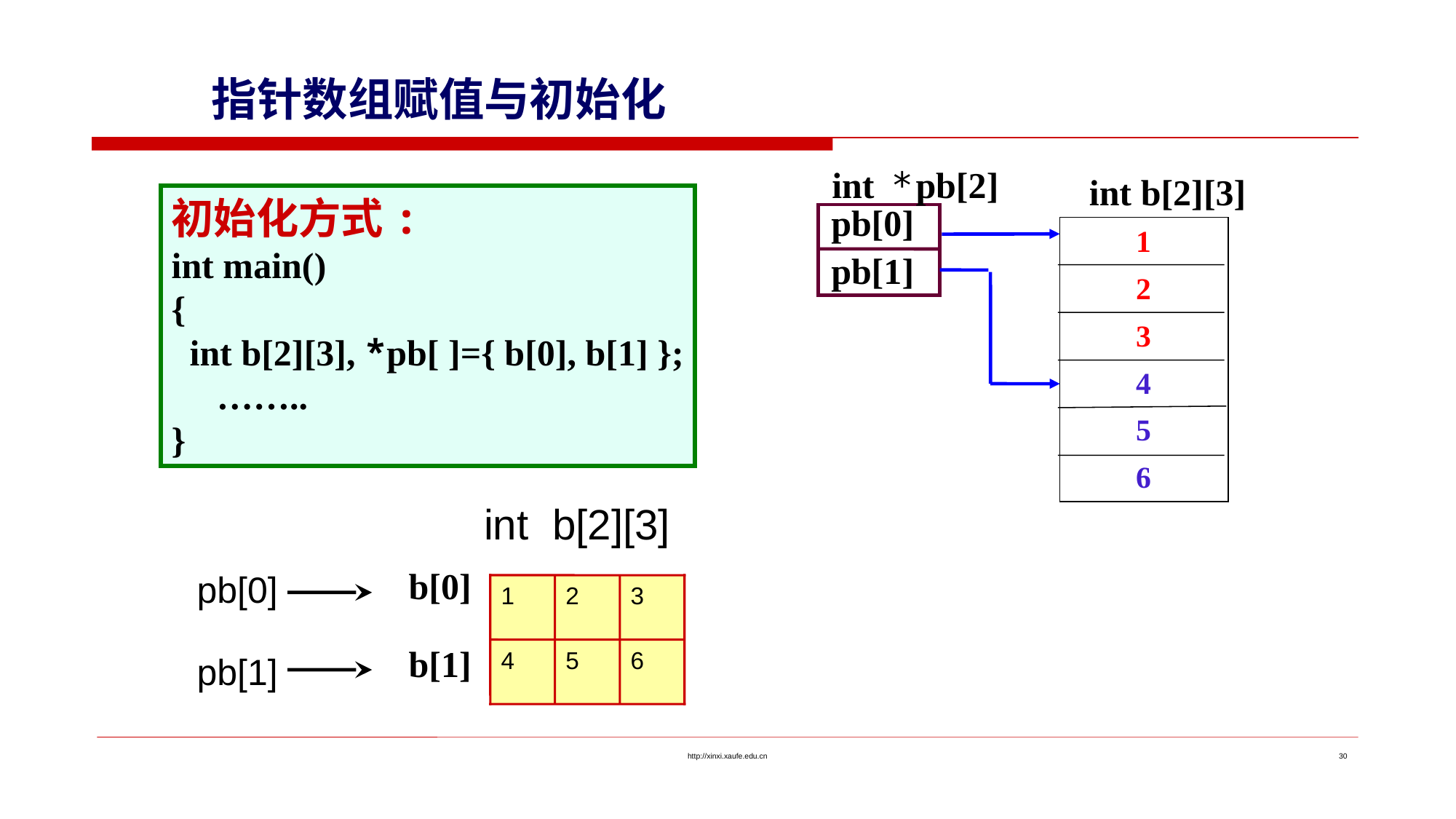

指针数组赋值与初始化
int  *pb[2]
int b[2][3]

pb[0]

1
2
3
4
5
6

pb[1]

初始化方式:
int main()
{
  int b[2][3], *pb[ ]={ b[0], b[1] };
     ……..
}
int  b[2][3]
pb[0]
b[0]
1

2

3

4

5
6
pb[1]
b[1]

http://xinxi.xaufe.edu.cn
30